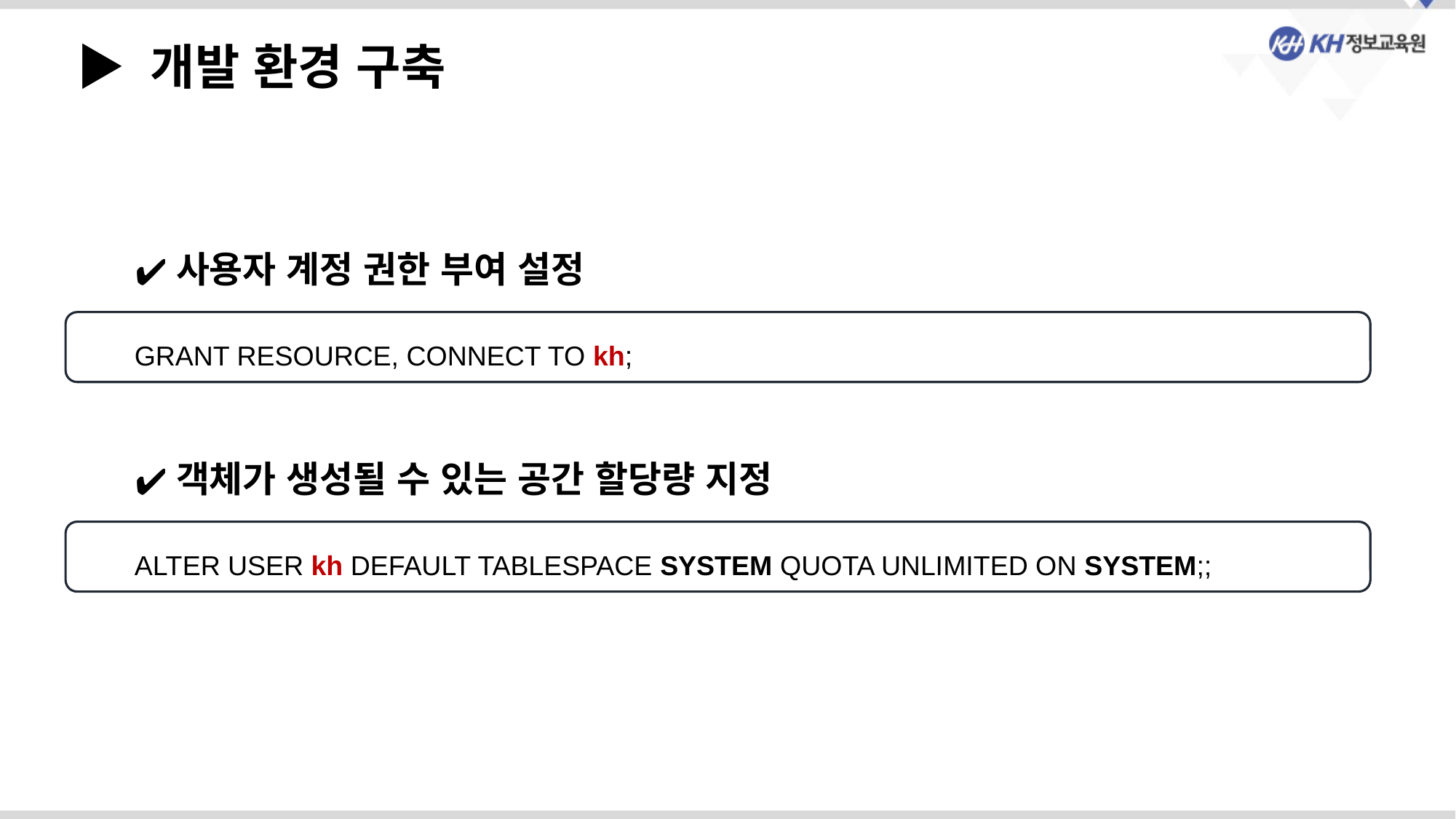

▶ 개발 환경 구축
사용자 계정 권한 부여 설정
GRANT RESOURCE, CONNECT TO kh;
객체가 생성될 수 있는 공간 할당량 지정
ALTER USER kh DEFAULT TABLESPACE SYSTEM QUOTA UNLIMITED ON SYSTEM;;